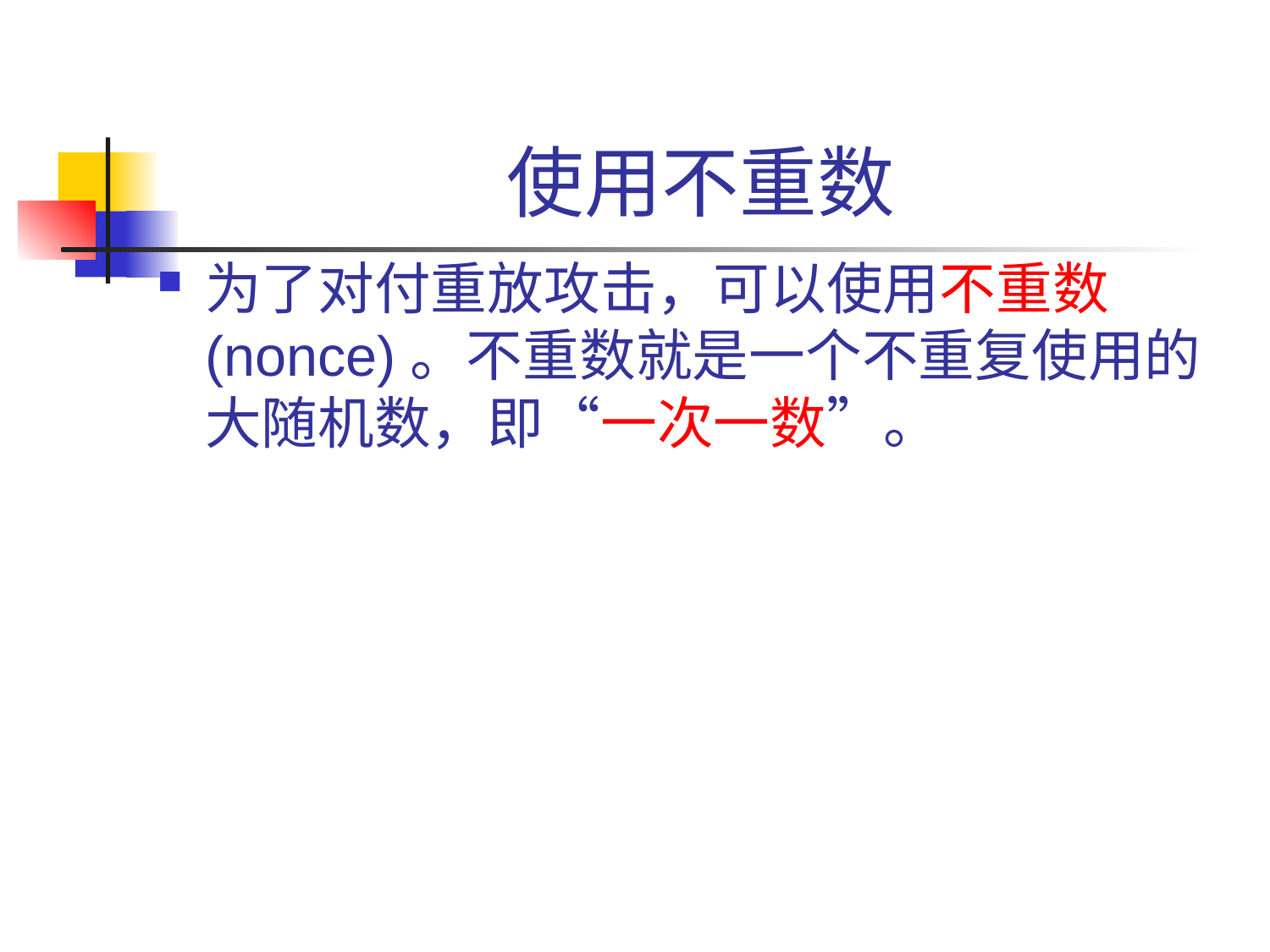

# 使用不重数
为了对付重放攻击，可以使用不重数(nonce)。不重数就是一个不重复使用的大随机数，即“一次一数”。